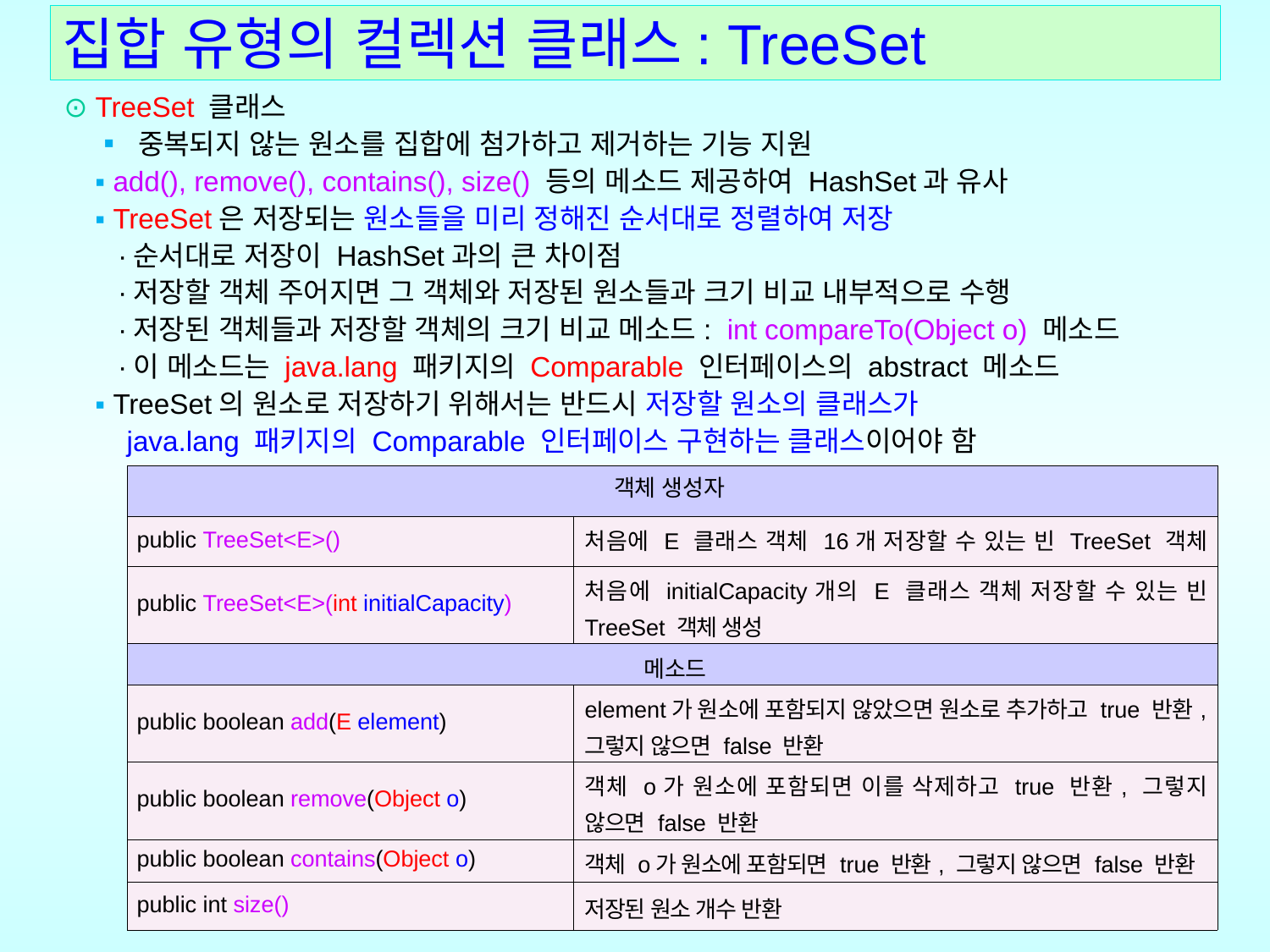

# 집합 유형의 컬렉션 클래스: TreeSet
⊙ TreeSet 클래스
    ▪ 중복되지 않는 원소를 집합에 첨가하고 제거하는 기능 지원
    ▪ add(), remove(), contains(), size() 등의 메소드 제공하여 HashSet과 유사
    ▪ TreeSet은 저장되는 원소들을 미리 정해진 순서대로 정렬하여 저장
       ∙순서대로 저장이 HashSet과의 큰 차이점
       ∙저장할 객체 주어지면 그 객체와 저장된 원소들과 크기 비교 내부적으로 수행
       ∙저장된 객체들과 저장할 객체의 크기 비교 메소드:  int compareTo(Object o) 메소드
       ∙이 메소드는 java.lang 패키지의 Comparable 인터페이스의 abstract 메소드
    ▪ TreeSet의 원소로 저장하기 위해서는 반드시 저장할 원소의 클래스가
        java.lang 패키지의 Comparable 인터페이스 구현하는 클래스이어야 함

| 객체 생성자 |  |
| --- | --- |
| public TreeSet<E>() | 처음에 E 클래스 객체 16개 저장할 수 있는 빈 TreeSet 객체 생성 |
| public TreeSet<E>(int initialCapacity) | 처음에 initialCapacity개의 E 클래스 객체 저장할 수 있는 빈 TreeSet 객체 생성 |
| 메소드 |  |
| public boolean add(E element) | element가 원소에 포함되지 않았으면 원소로 추가하고 true 반환, 그렇지 않으면 false 반환 |
| public boolean remove(Object o) | 객체 o가 원소에 포함되면 이를 삭제하고 true 반환, 그렇지 않으면 false 반환 |
| public boolean contains(Object o) | 객체 o가 원소에 포함되면 true 반환, 그렇지 않으면 false 반환 |
| public int size() | 저장된 원소 개수 반환 |